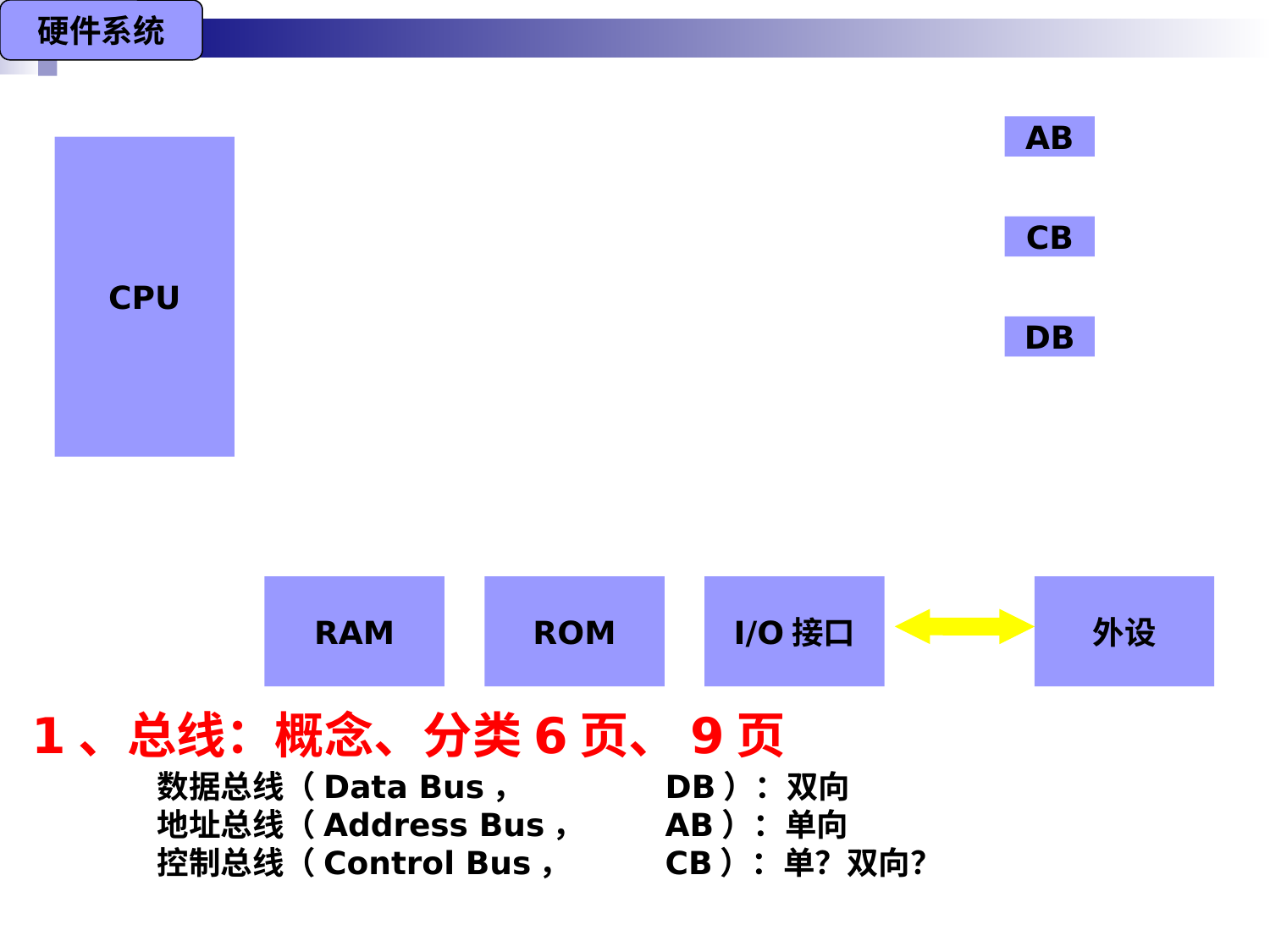

硬件系统
AB
CPU

CB

DB

RAM
ROM
I/O接口
外设

1、总线：概念、分类6页、9页
数据总线（Data Bus，     	DB）：双向
地址总线（Address Bus，	AB）：单向
控制总线（Control Bus， 	CB）：单？双向？